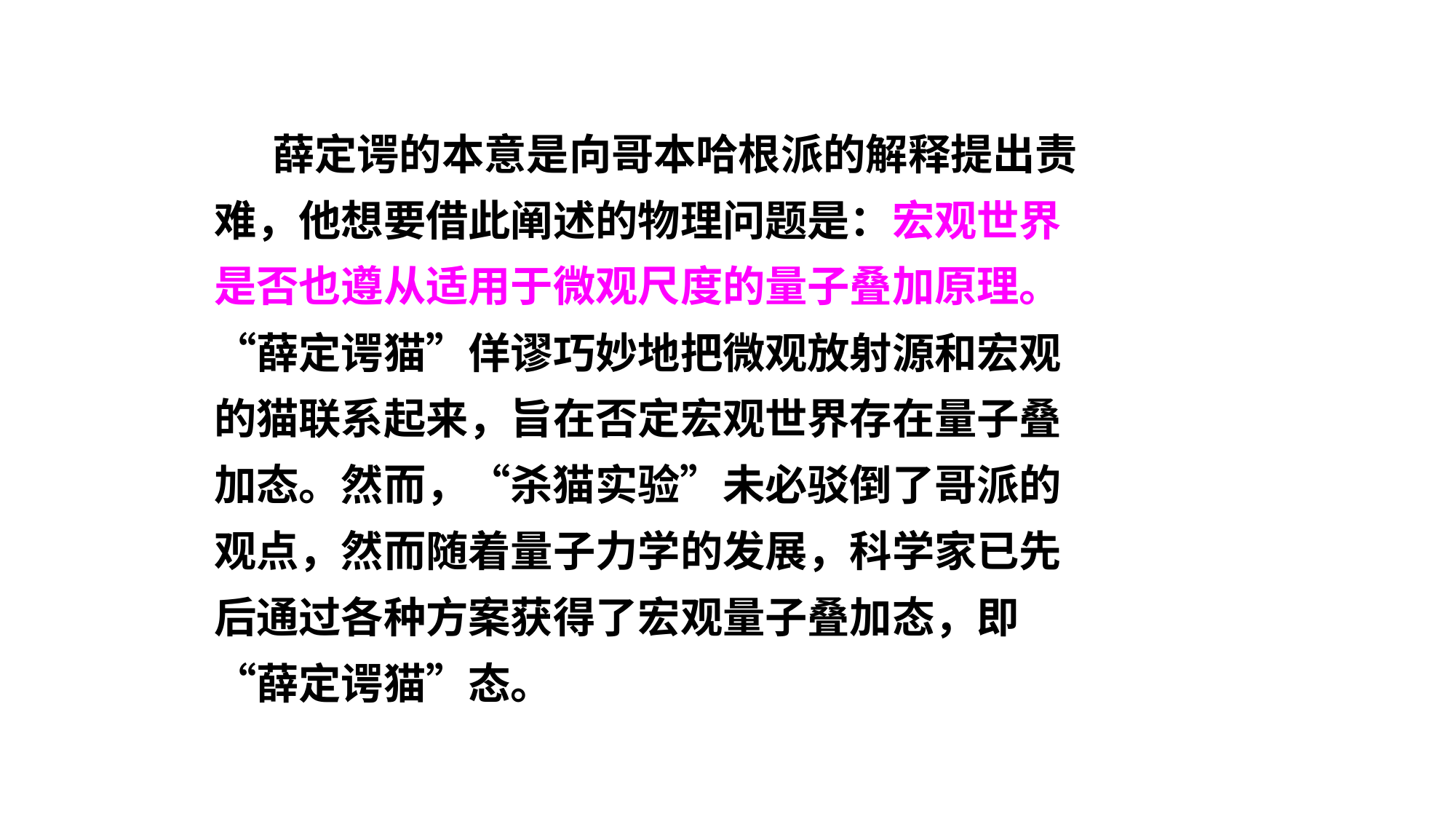

薛定谔的本意是向哥本哈根派的解释提出责难，他想要借此阐述的物理问题是：宏观世界是否也遵从适用于微观尺度的量子叠加原理。“薛定谔猫”佯谬巧妙地把微观放射源和宏观的猫联系起来，旨在否定宏观世界存在量子叠加态。然而，“杀猫实验”未必驳倒了哥派的观点，然而随着量子力学的发展，科学家已先后通过各种方案获得了宏观量子叠加态，即“薛定谔猫”态。